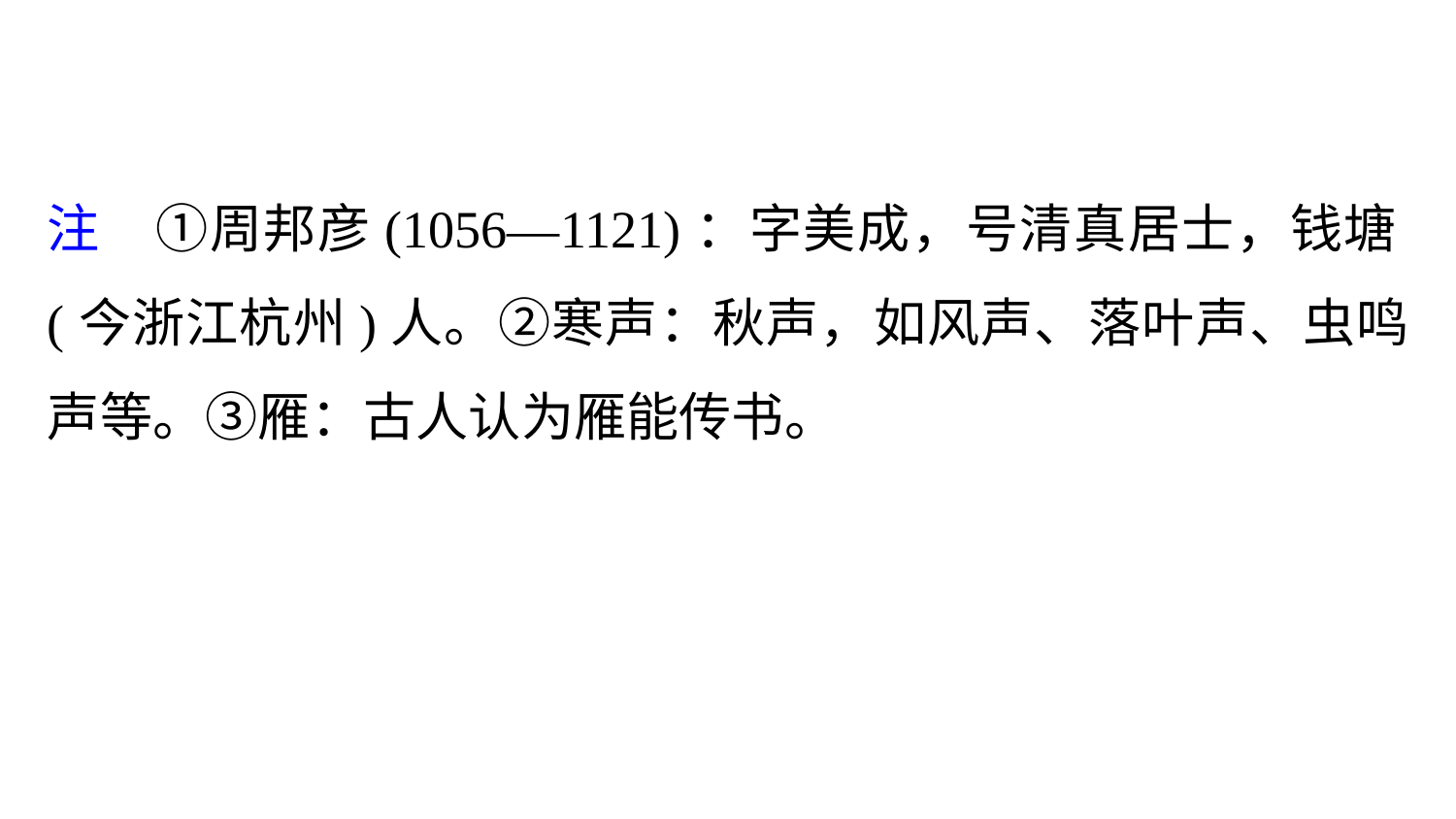

注　①周邦彦(1056—1121)：字美成，号清真居士，钱塘(今浙江杭州)人。②寒声：秋声，如风声、落叶声、虫鸣声等。③雁：古人认为雁能传书。